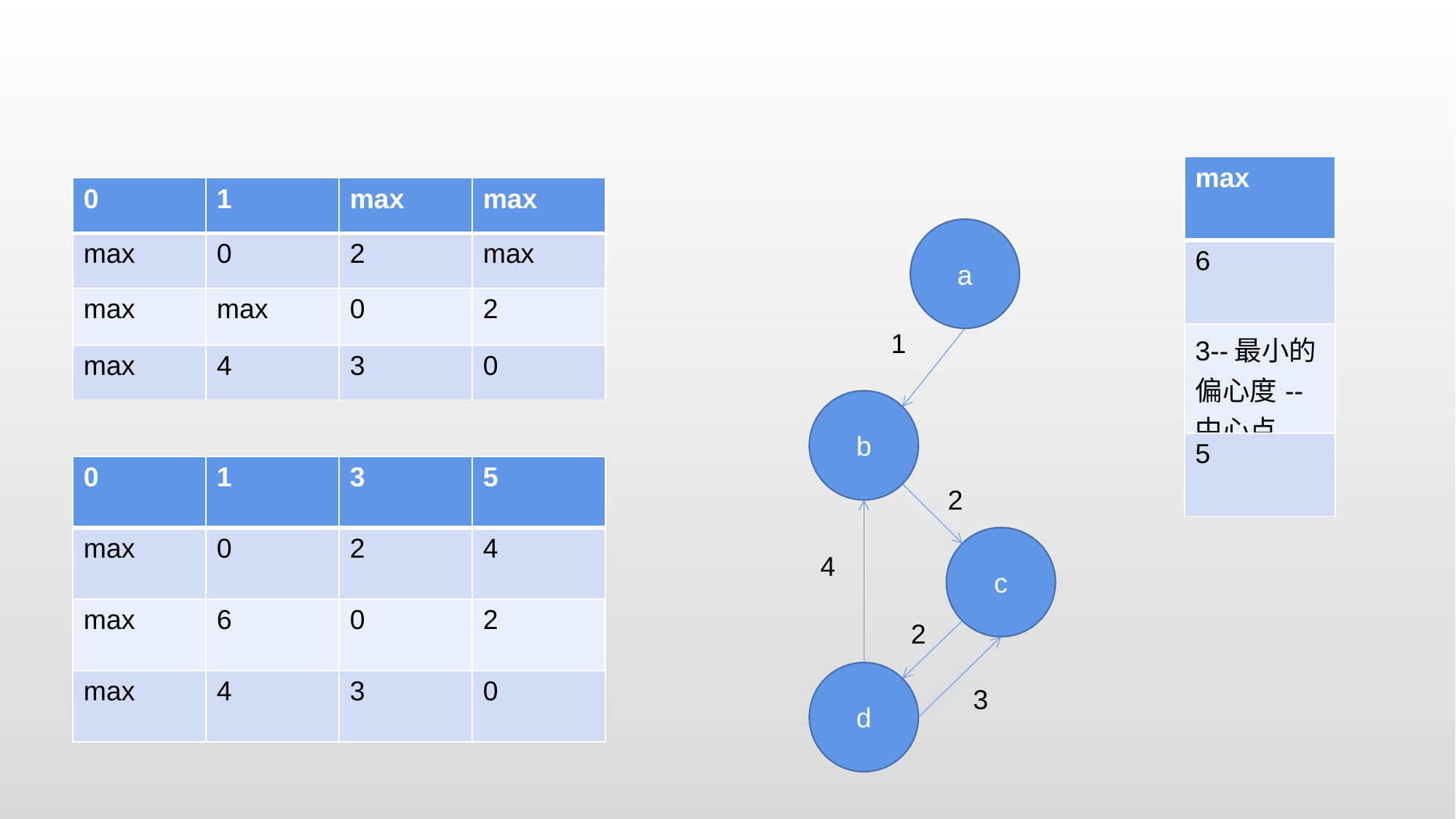

#
| max |
| --- |
| 6 |
| 3--最小的偏心度--中心点 |
| 5 |
| 0 | 1 | max | max |
| --- | --- | --- | --- |
| max | 0 | 2 | max |
| max | max | 0 | 2 |
| max | 4 | 3 | 0 |
a
1
b
| 0 | 1 | 3 | 5 |
| --- | --- | --- | --- |
| max | 0 | 2 | 4 |
| max | 6 | 0 | 2 |
| max | 4 | 3 | 0 |
2
c
4
2
d
3